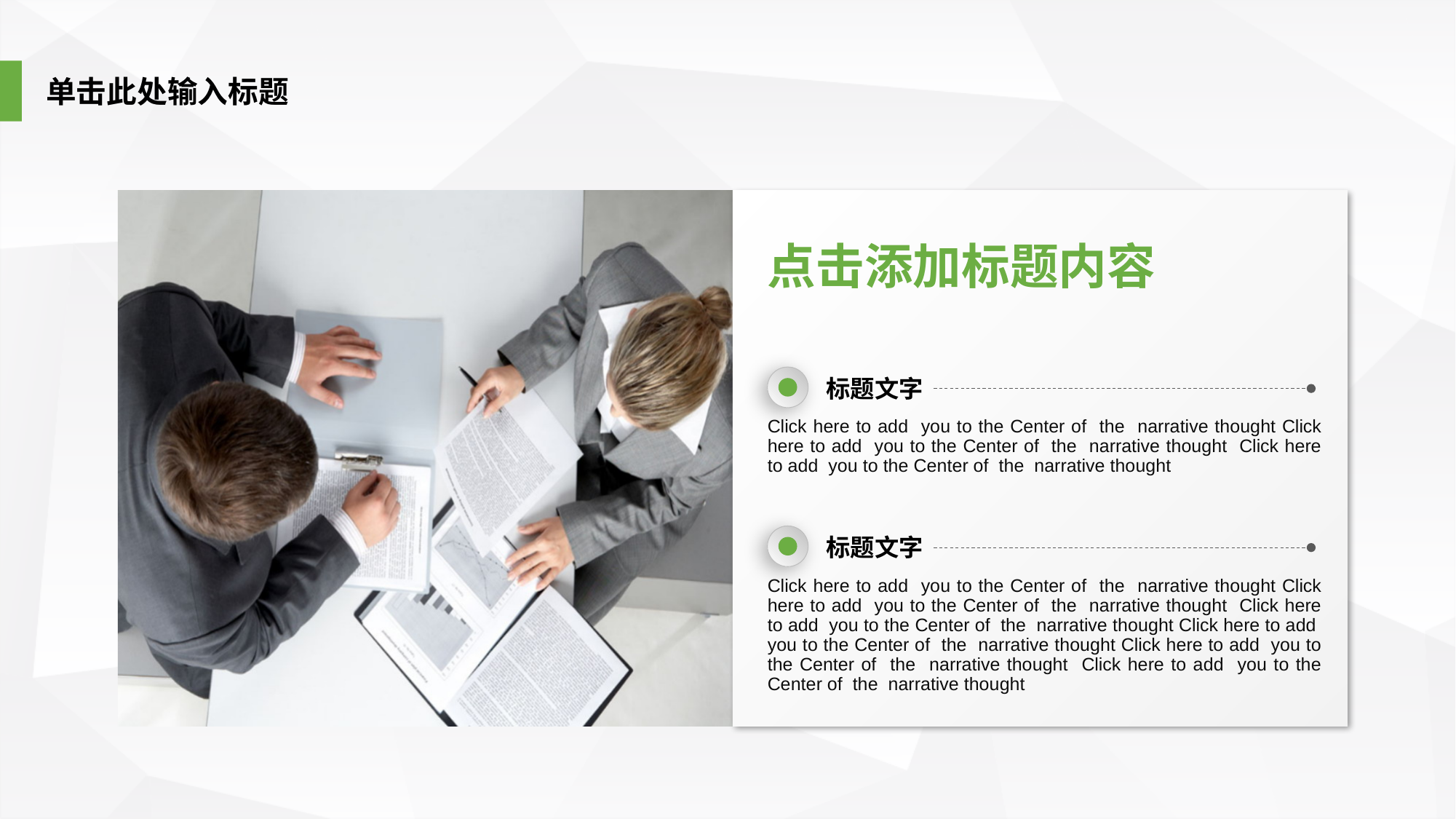

单击此处输入标题

点击添加标题内容

标题文字
Click here to add  you to the Center of  the  narrative thought Click here to add  you to the Center of  the  narrative thought  Click here to add  you to the Center of  the  narrative thought

标题文字
Click here to add  you to the Center of  the  narrative thought Click here to add  you to the Center of  the  narrative thought  Click here to add  you to the Center of  the  narrative thought Click here to add  you to the Center of  the  narrative thought Click here to add  you to the Center of  the  narrative thought  Click here to add  you to the Center of  the  narrative thought